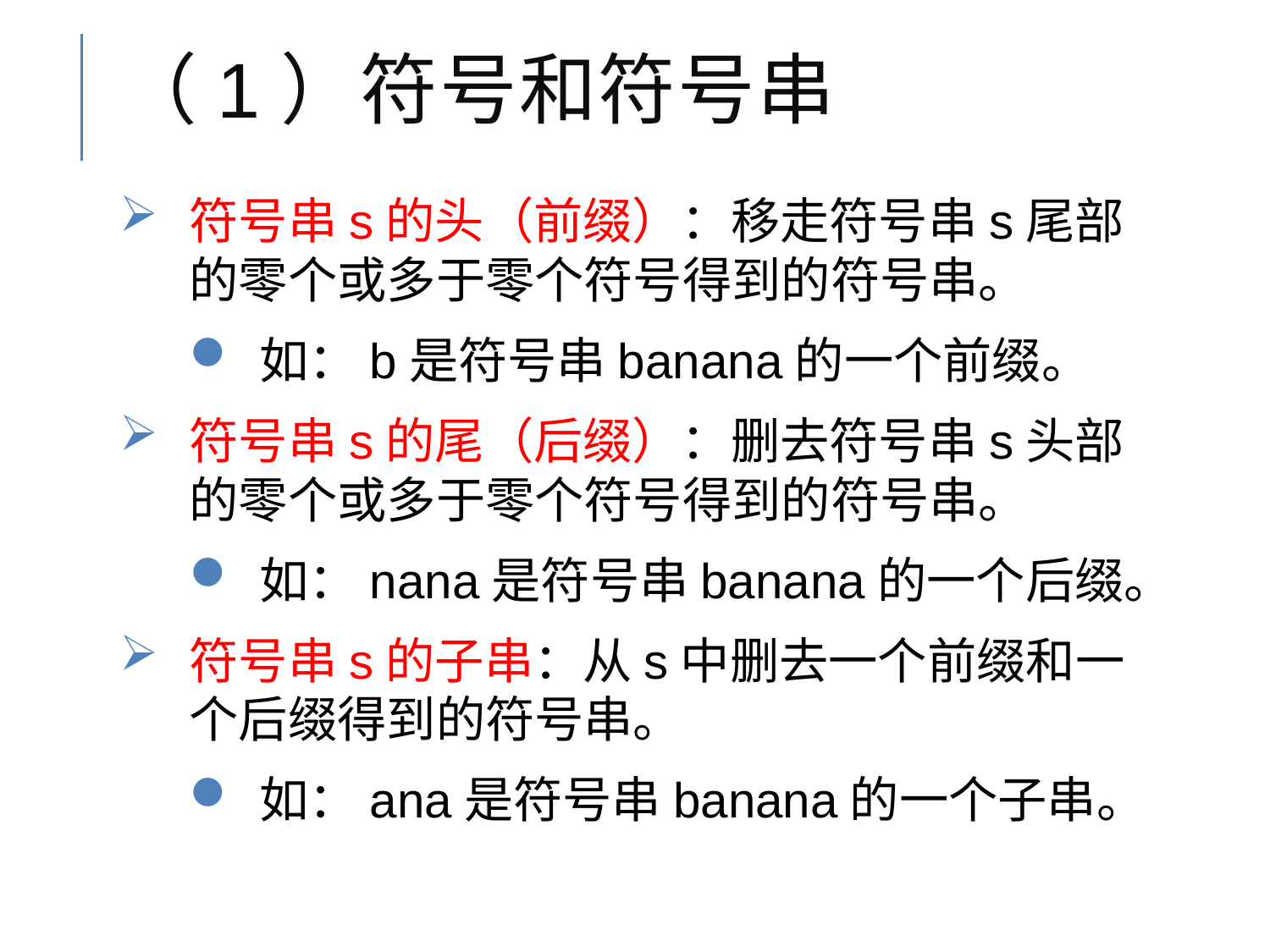

# （1）符号和符号串
符号串s的头（前缀）：移走符号串s尾部的零个或多于零个符号得到的符号串。
如：b是符号串banana的一个前缀。
符号串s的尾（后缀）：删去符号串s头部的零个或多于零个符号得到的符号串。
如：nana是符号串banana的一个后缀。
符号串s的子串：从s中删去一个前缀和一个后缀得到的符号串。
如：ana是符号串banana的一个子串。
15